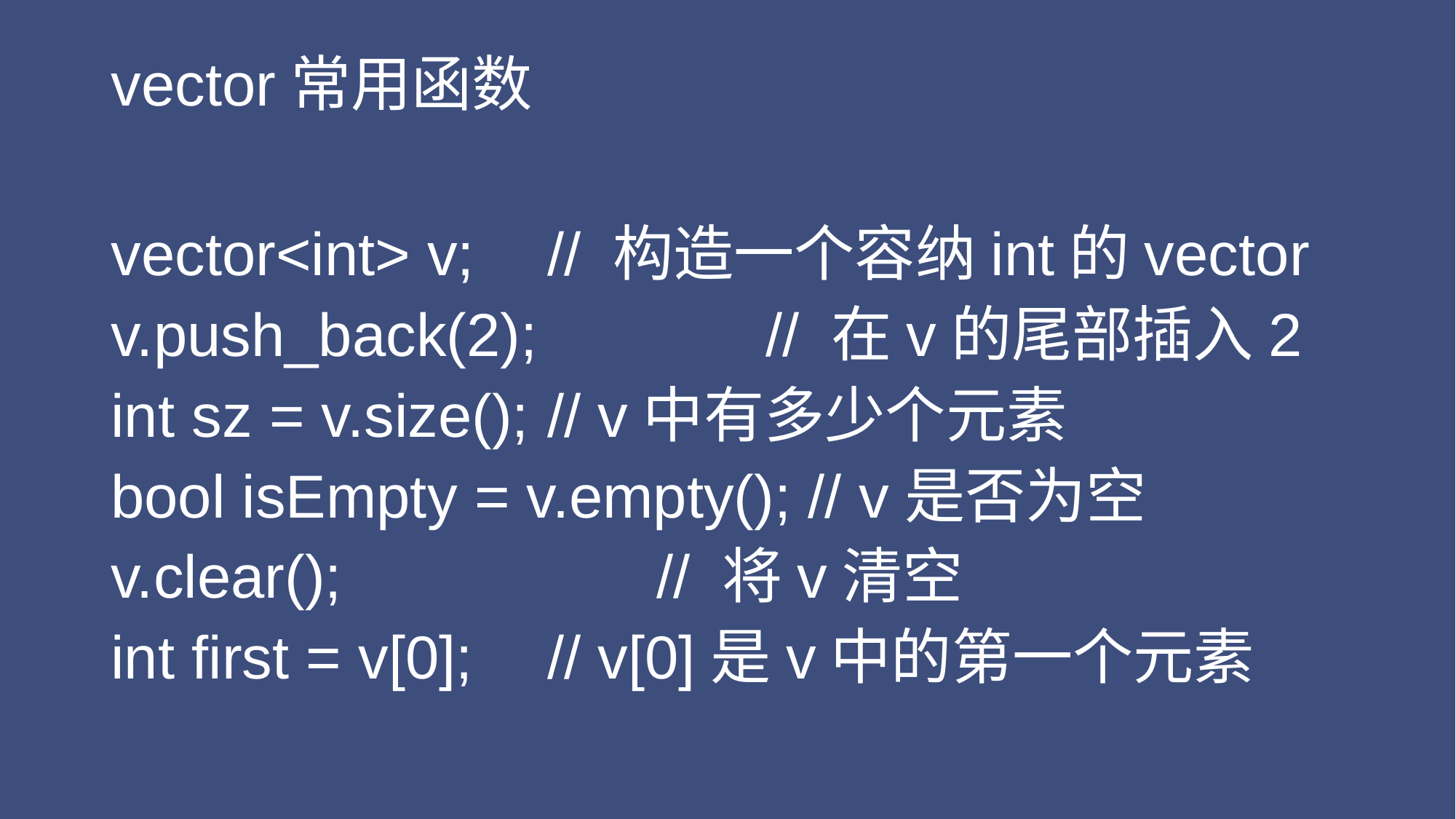

# vector常用函数
vector<int> v; 	// 构造一个容纳int的vector
v.push_back(2); 		// 在v的尾部插入2
int sz = v.size(); 	// v中有多少个元素
bool isEmpty = v.empty(); // v是否为空
v.clear(); 			// 将v清空
int first = v[0]; 	// v[0]是v中的第一个元素